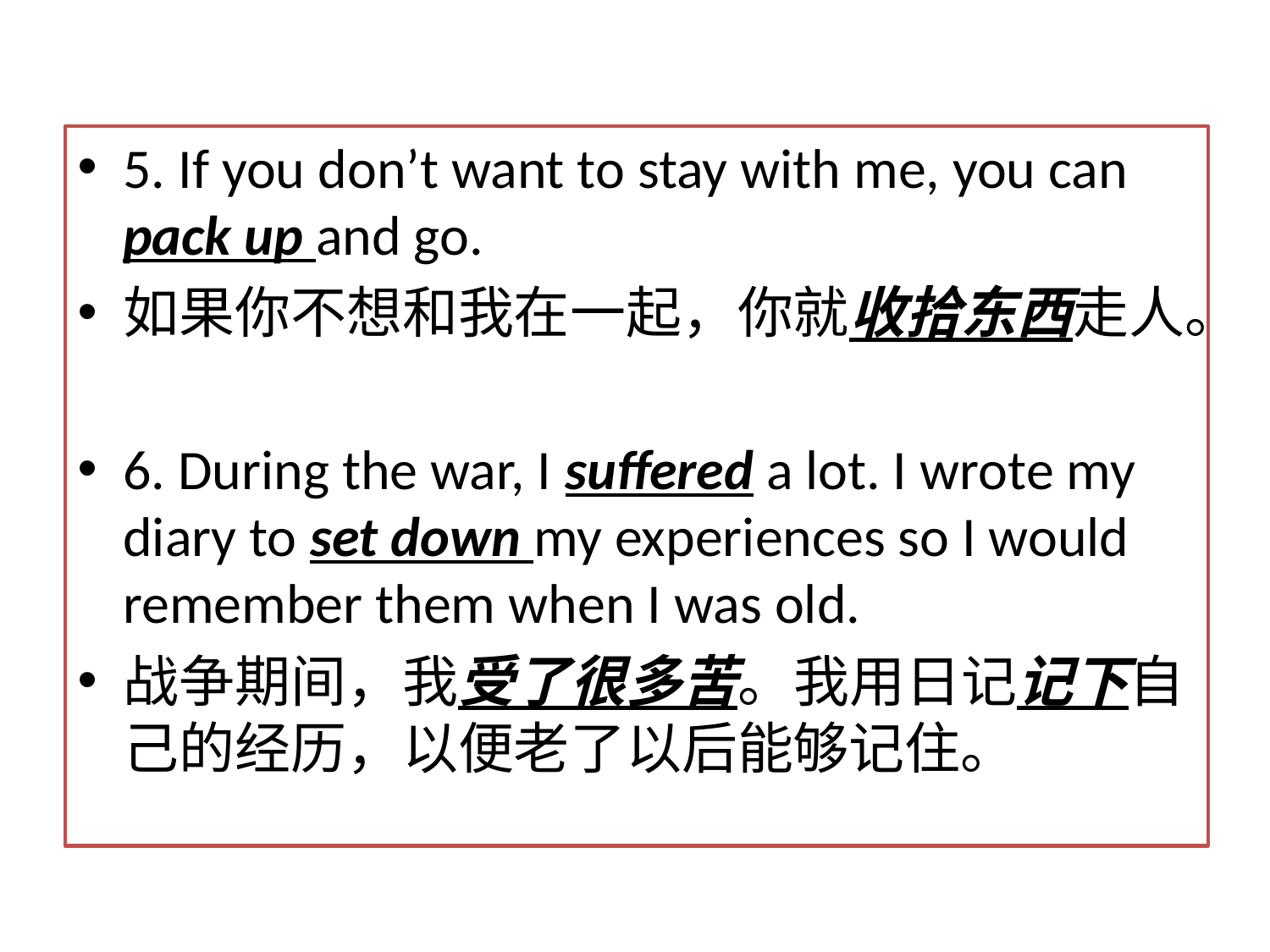

5. If you don’t want to stay with me, you can pack up and go.
如果你不想和我在一起，你就收拾东西走人。

6. During the war, I suffered a lot. I wrote my diary to set down my experiences so I would remember them when I was old.
战争期间，我受了很多苦。我用日记记下自己的经历，以便老了以后能够记住。